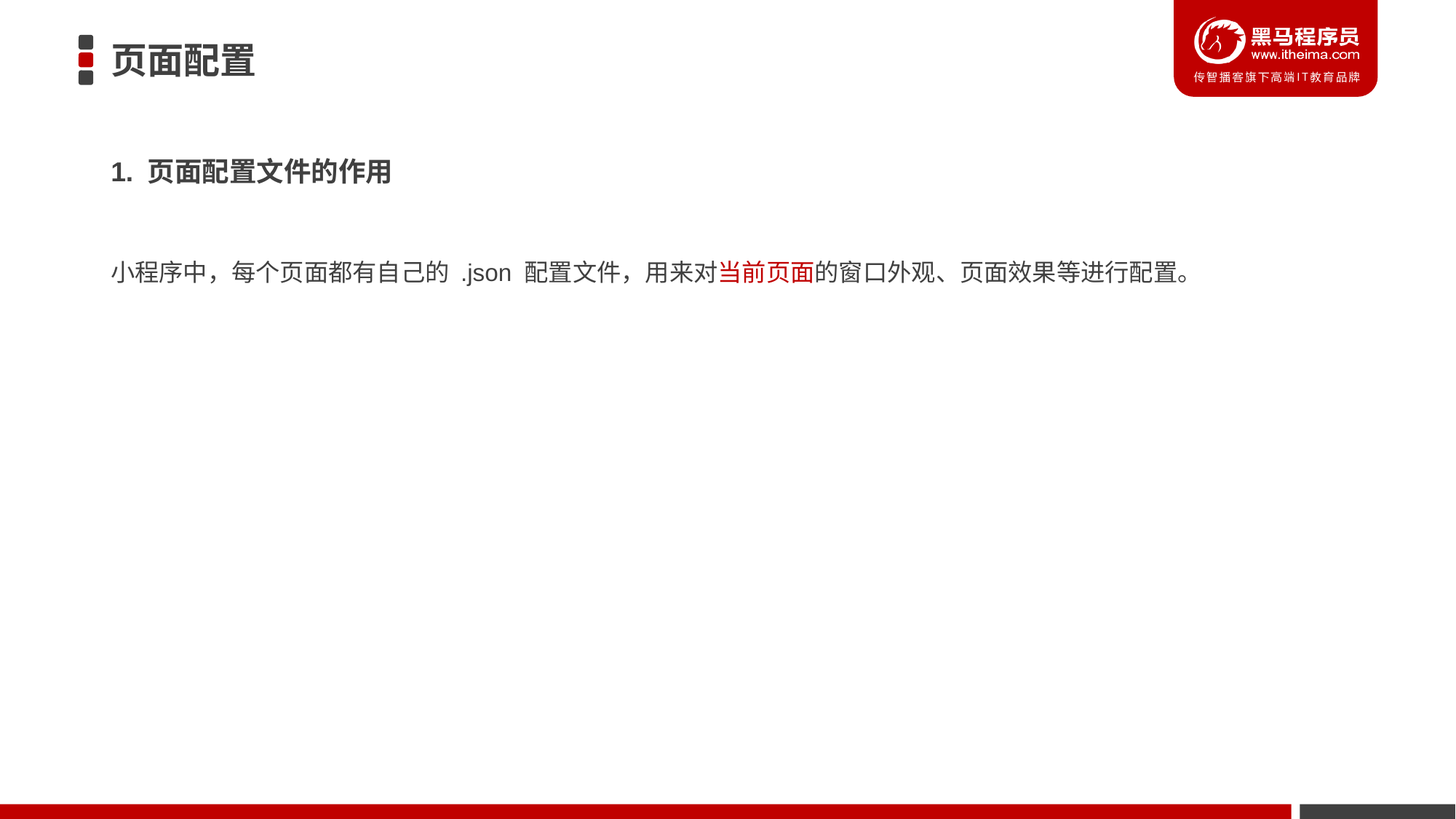

# 页面配置
1. 页面配置文件的作用
小程序中，每个页面都有自己的 .json 配置文件，用来对当前页面的窗口外观、页面效果等进行配置。